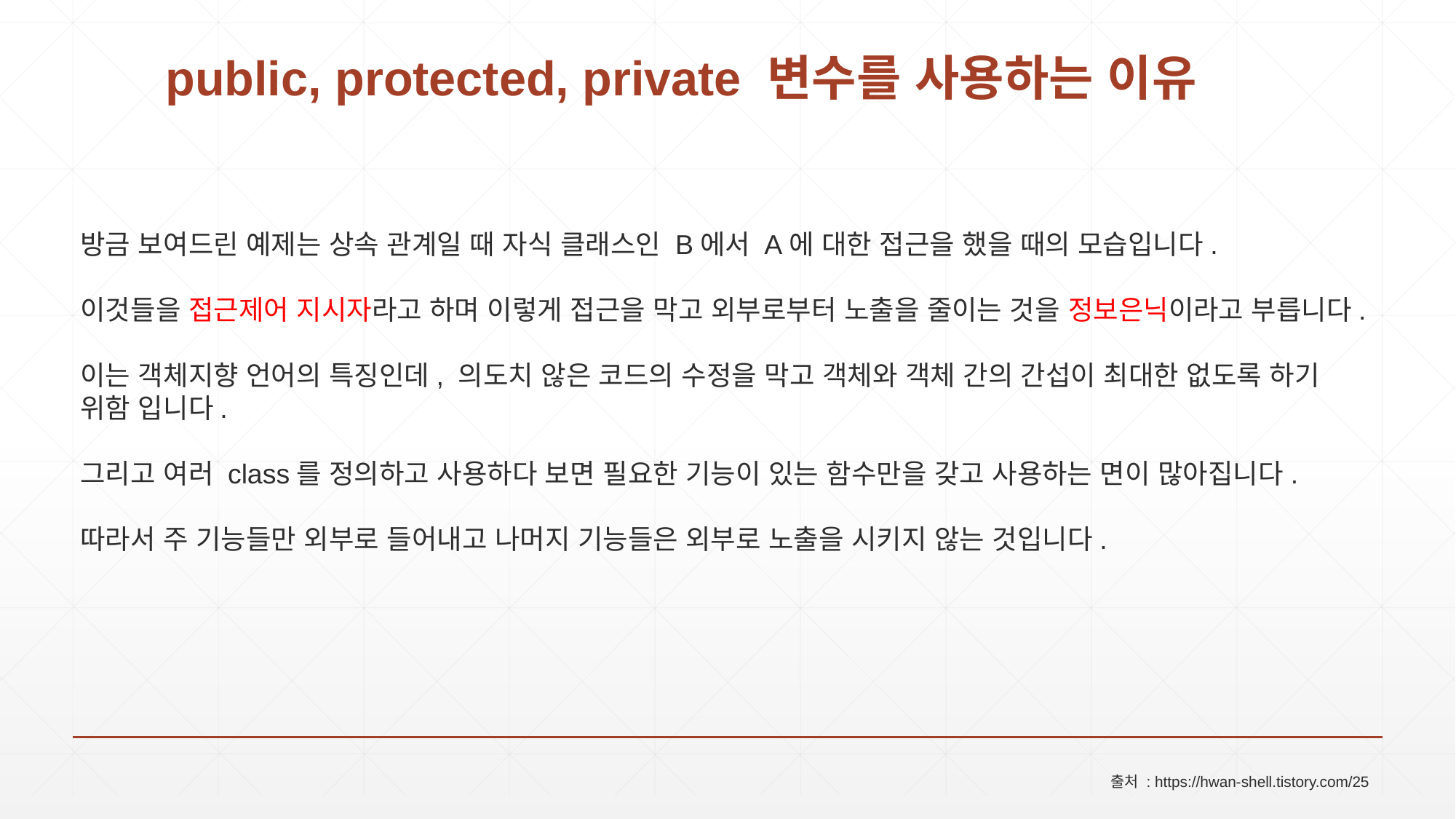

# public, protected, private 변수를 사용하는 이유
방금 보여드린 예제는 상속 관계일 때 자식 클래스인 B에서 A에 대한 접근을 했을 때의 모습입니다.

이것들을 접근제어 지시자라고 하며 이렇게 접근을 막고 외부로부터 노출을 줄이는 것을 정보은닉이라고 부릅니다.

이는 객체지향 언어의 특징인데, 의도치 않은 코드의 수정을 막고 객체와 객체 간의 간섭이 최대한 없도록 하기 위함 입니다.

그리고 여러 class를 정의하고 사용하다 보면 필요한 기능이 있는 함수만을 갖고 사용하는 면이 많아집니다.

따라서 주 기능들만 외부로 들어내고 나머지 기능들은 외부로 노출을 시키지 않는 것입니다.
출처 : https://hwan-shell.tistory.com/25